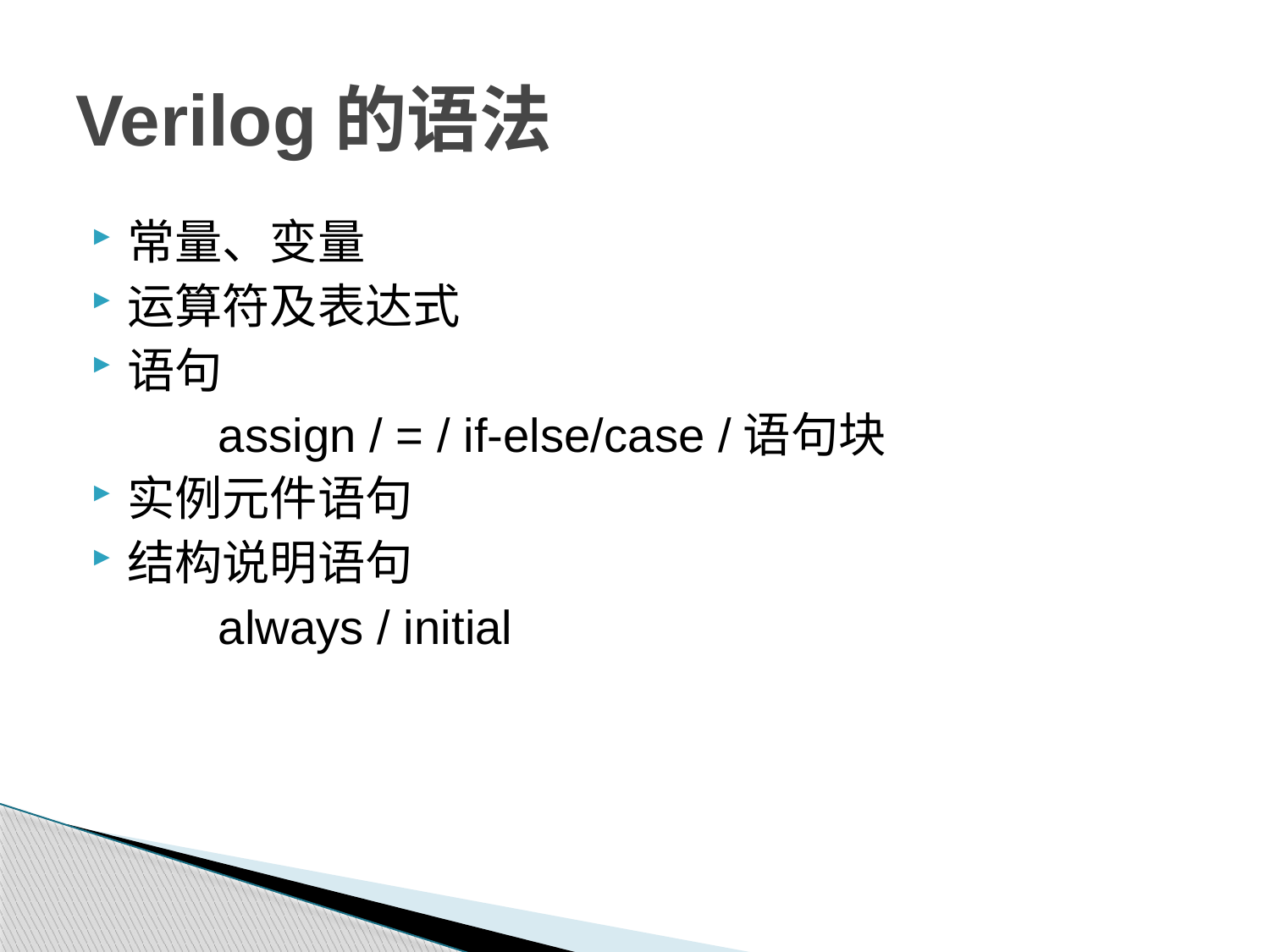

# Verilog的语法
常量、变量
运算符及表达式
语句
	assign / = / if-else/case /语句块
实例元件语句
结构说明语句
	always / initial